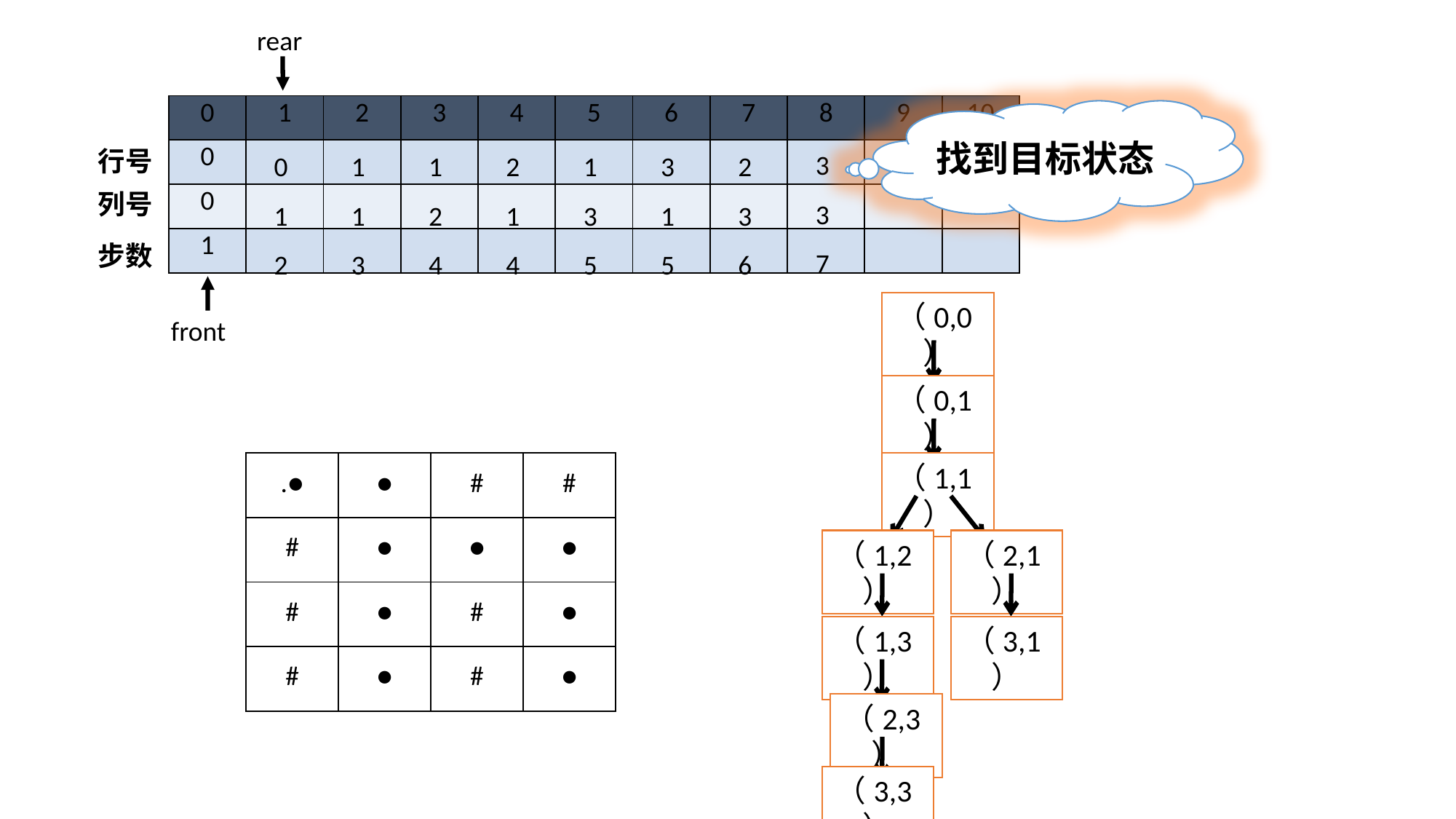

rear

| 0 | 1 | 2 | 3 | 4 | 5 | 6 | 7 | 8 | 9 | 10 |
| --- | --- | --- | --- | --- | --- | --- | --- | --- | --- | --- |
| 0 |  |  |  |  |  |  |  |  |  |  |
| 0 |  |  |  |  |  |  |  |  |  |  |
| 1 |  |  |  |  |  |  |  |  |  |  |
找到目标状态
3
3
7
0
1
2
1
1
3
1
2
4
2
1
4
1
3
5
3
1
5
2
3
6
行号
列号
步数

front
（0,0）
（0,1）
| .● | ● | # | # |
| --- | --- | --- | --- |
| # | ● | ● | ● |
| # | ● | # | ● |
| # | ● | # | ● |
（1,1）
（1,2）
（2,1）
（1,3）
（3,1）
（2,3）
（3,3）